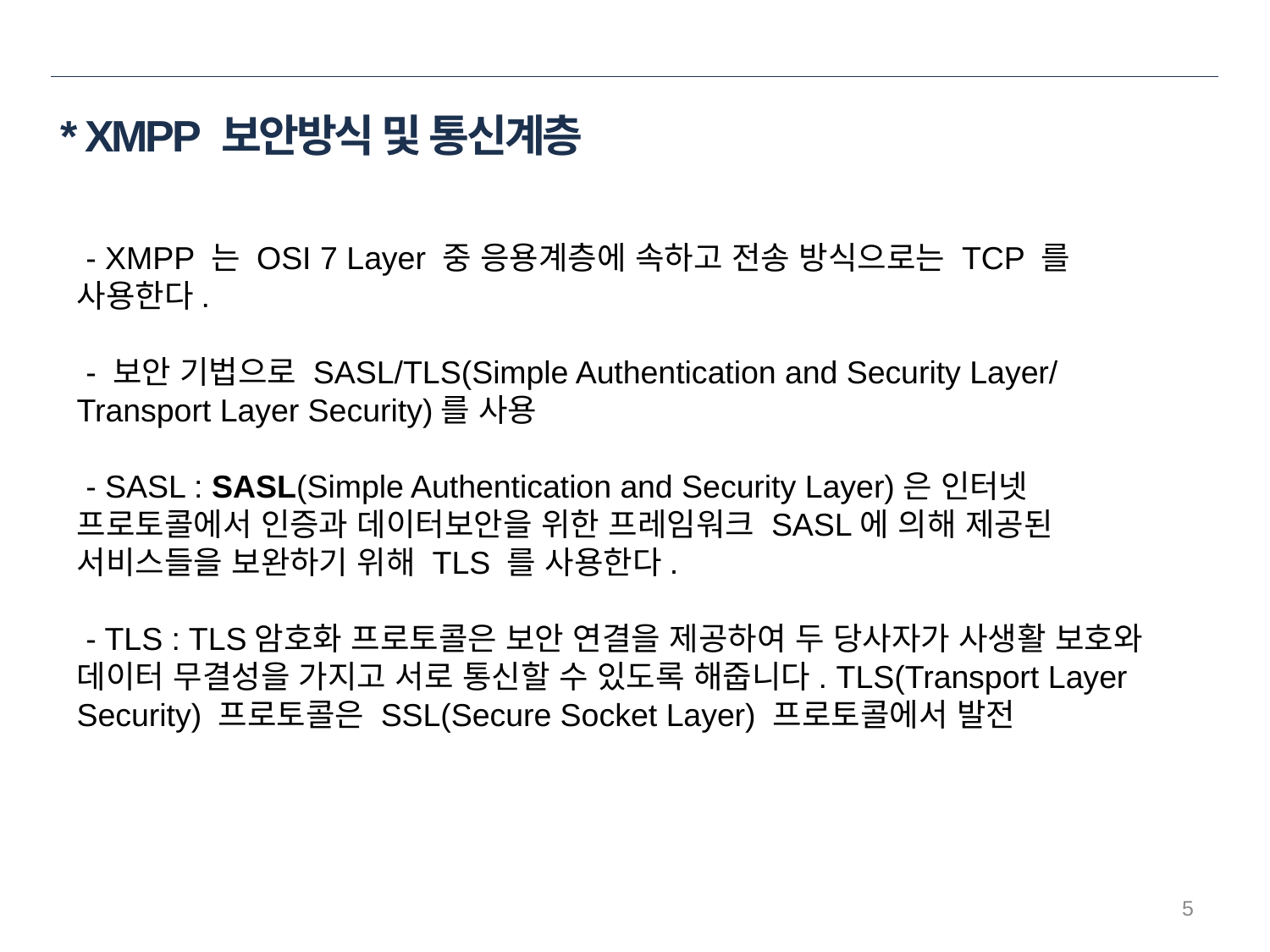

* XMPP 보안방식 및 통신계층

 - XMPP 는 OSI 7 Layer 중 응용계층에 속하고 전송 방식으로는 TCP 를 사용한다.

 - 보안 기법으로 SASL/TLS(Simple Authentication and Security Layer/Transport Layer Security)를 사용

 - SASL : SASL(Simple Authentication and Security Layer)은 인터넷 프로토콜에서 인증과 데이터보안을 위한 프레임워크 SASL에 의해 제공된 서비스들을 보완하기 위해 TLS 를 사용한다.

 - TLS : TLS암호화 프로토콜은 보안 연결을 제공하여 두 당사자가 사생활 보호와 데이터 무결성을 가지고 서로 통신할 수 있도록 해줍니다. TLS(Transport Layer Security) 프로토콜은 SSL(Secure Socket Layer) 프로토콜에서 발전

5